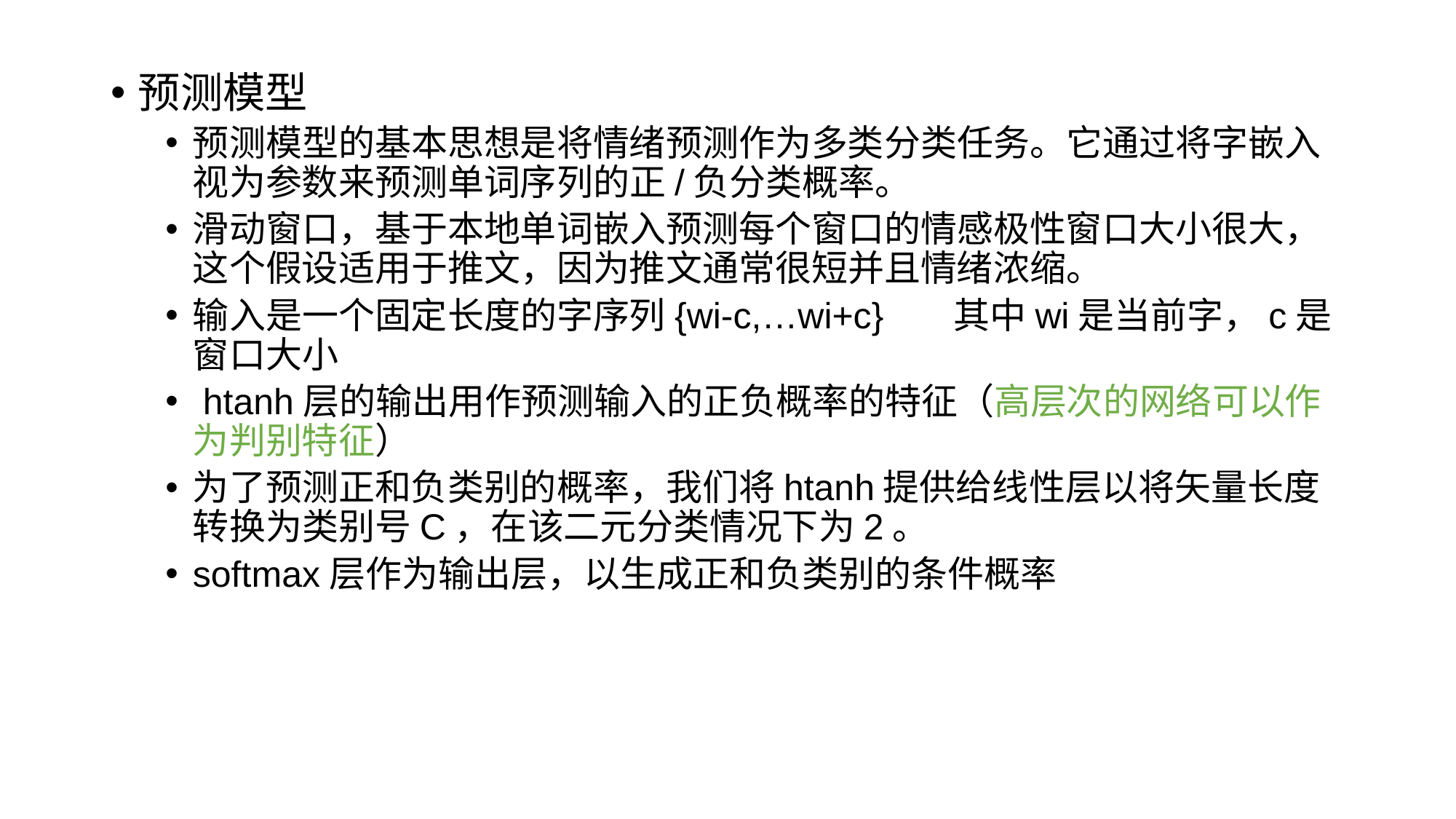

预测模型
预测模型的基本思想是将情绪预测作为多类分类任务。它通过将字嵌入视为参数来预测单词序列的正/负分类概率。
滑动窗口，基于本地单词嵌入预测每个窗口的情感极性窗口大小很大，这个假设适用于推文，因为推文通常很短并且情绪浓缩。
输入是一个固定长度的字序列{wi-c,…wi+c}      其中wi是当前字，c是窗口大小
 htanh层的输出用作预测输入的正负概率的特征（高层次的网络可以作为判别特征）
为了预测正和负类别的概率，我们将htanh提供给线性层以将矢量长度转换为类别号C，在该二元分类情况下为2。
softmax层作为输出层，以生成正和负类别的条件概率